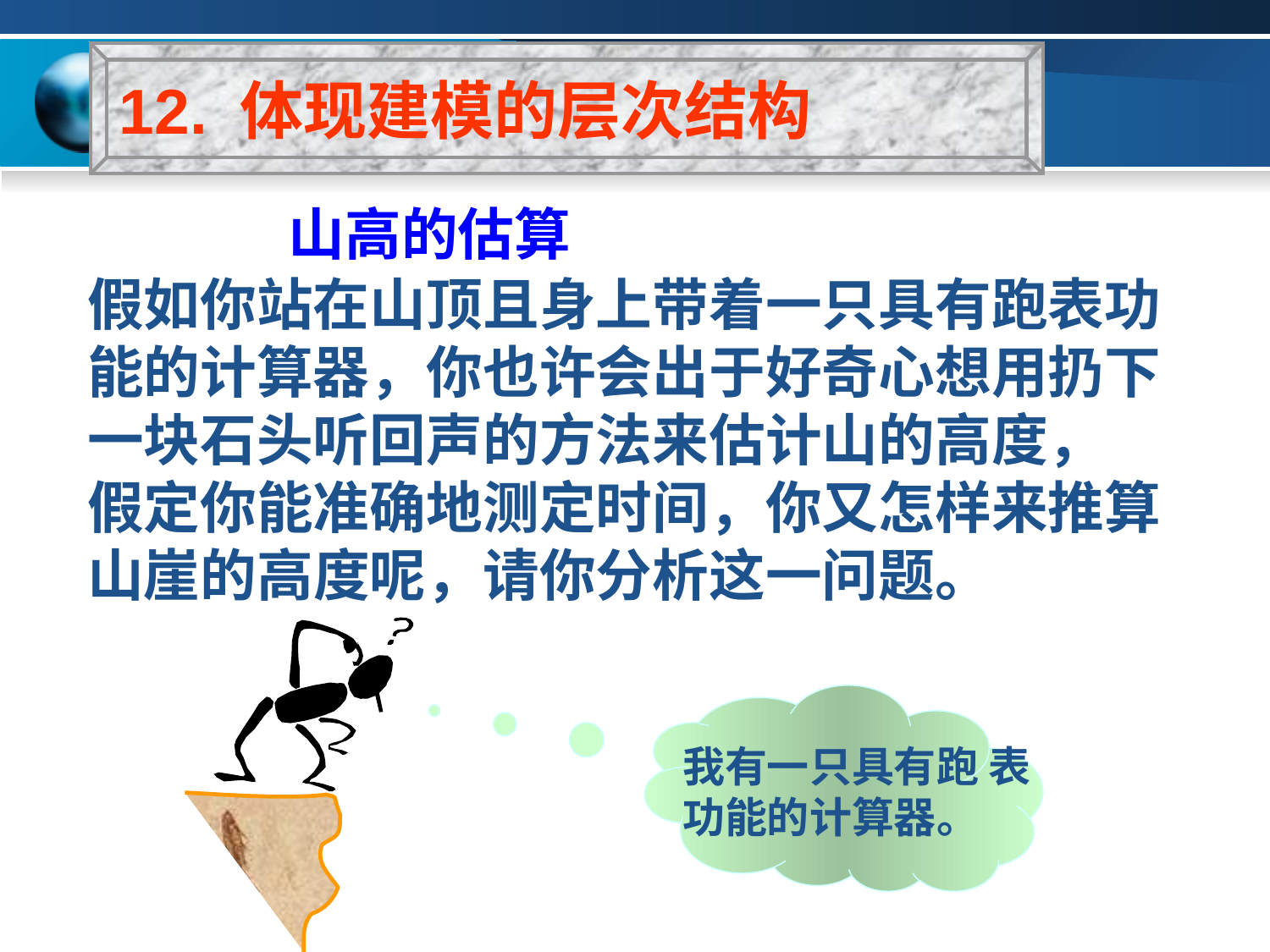

12. 体现建模的层次结构
     山高的估算
假如你站在山顶且身上带着一只具有跑表功
能的计算器，你也许会出于好奇心想用扔下
一块石头听回声的方法来估计山的高度，
假定你能准确地测定时间，你又怎样来推算
山崖的高度呢，请你分析这一问题。

我有一只具有跑 表功能的计算器。